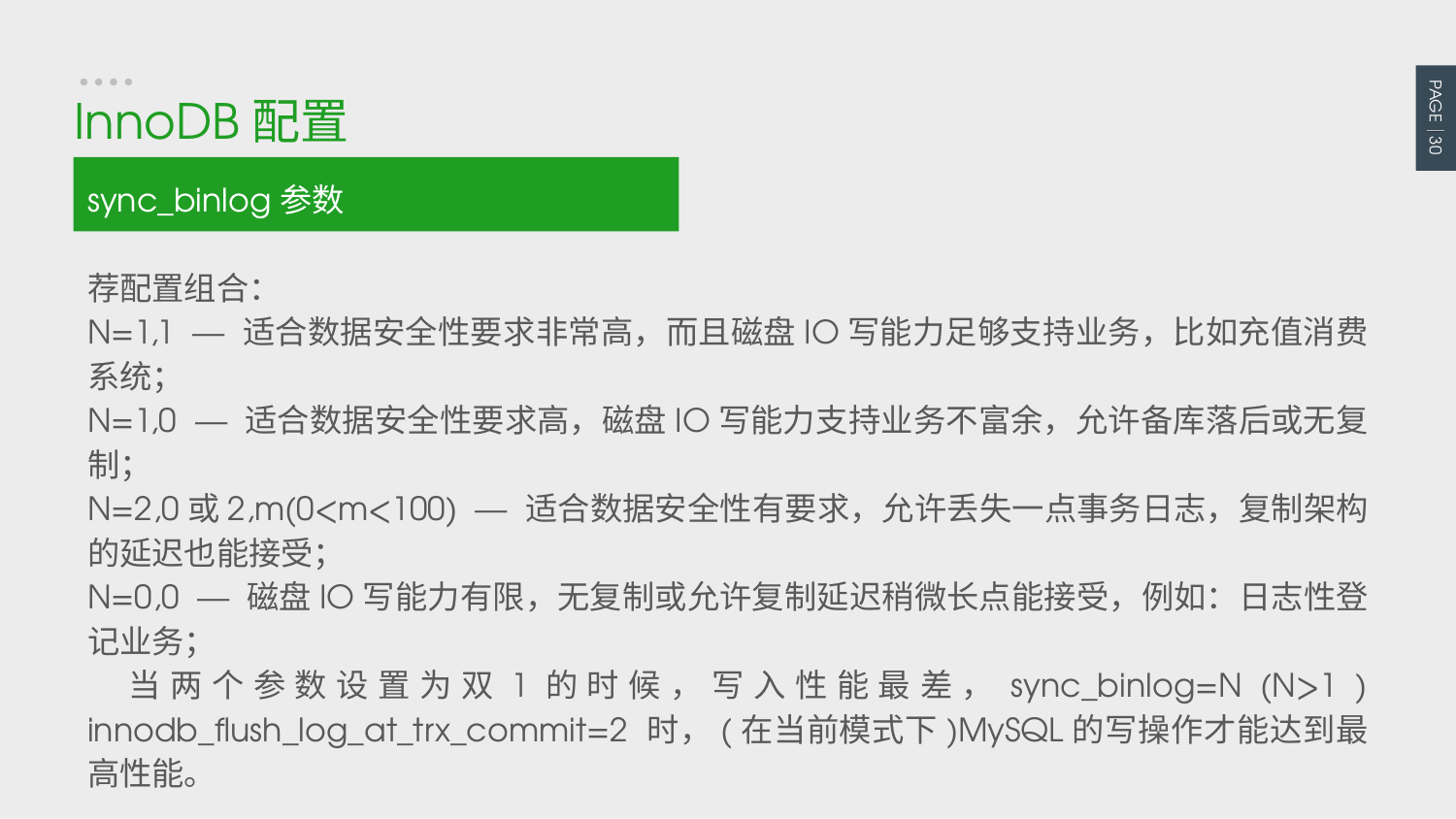

PAGE   30
InnoDB配置

sync_binlog参数
荐配置组合：
N=1,1  — 适合数据安全性要求非常高，而且磁盘IO写能力足够支持业务，比如充值消费系统；
N=1,0  — 适合数据安全性要求高，磁盘IO写能力支持业务不富余，允许备库落后或无复制；
N=2,0或2,m(0<m<100)  — 适合数据安全性有要求，允许丢失一点事务日志，复制架构的延迟也能接受；
N=0,0  — 磁盘IO写能力有限，无复制或允许复制延迟稍微长点能接受，例如：日志性登记业务；
  当两个参数设置为双1的时候，写入性能最差，sync_binlog=N (N>1 ) innodb_flush_log_at_trx_commit=2 时，(在当前模式下)MySQL的写操作才能达到最高性能。